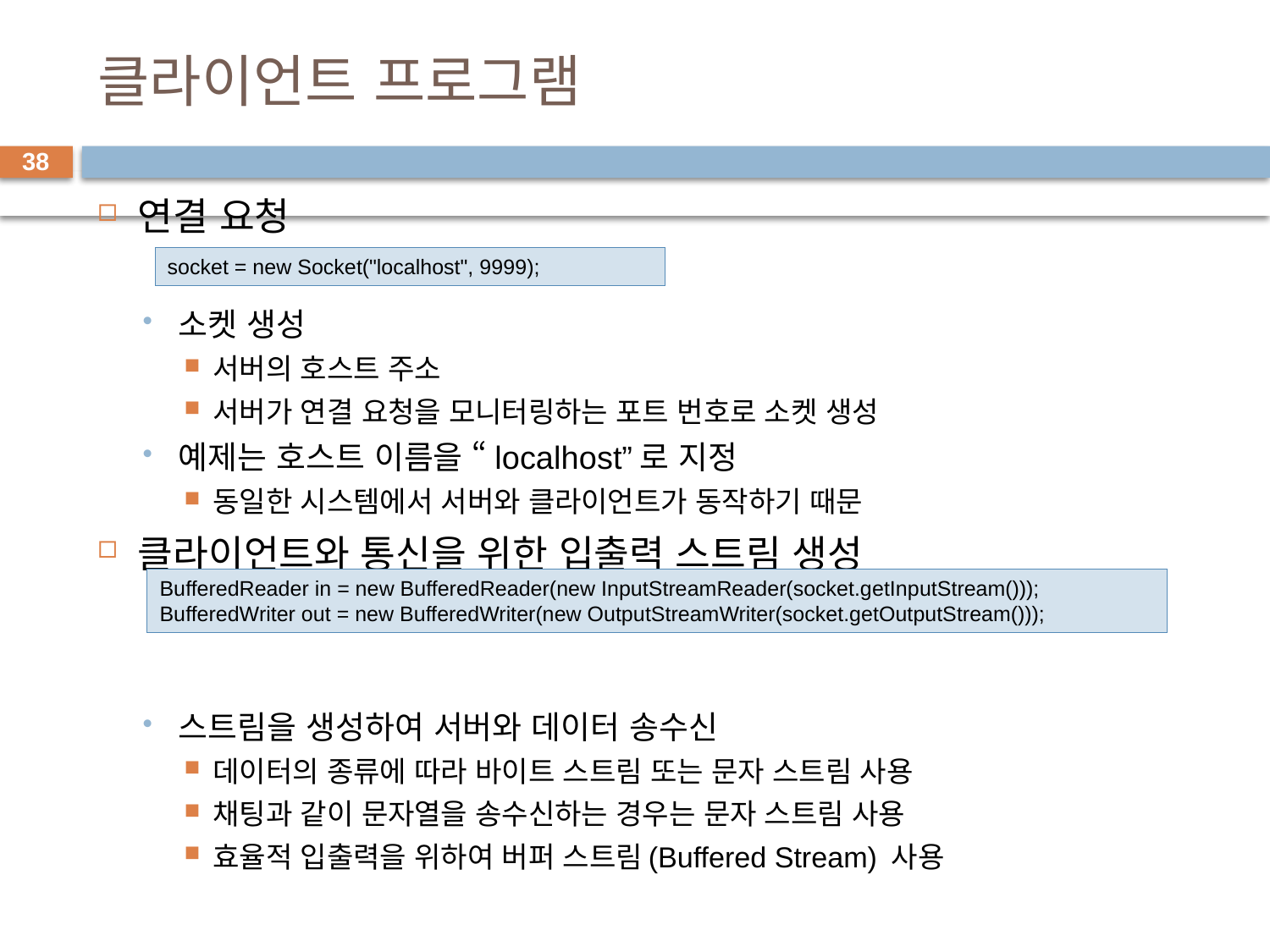

# 클라이언트 프로그램
38
연결 요청

소켓 생성
서버의 호스트 주소
서버가 연결 요청을 모니터링하는 포트 번호로 소켓 생성
예제는 호스트 이름을 “localhost”로 지정
동일한 시스템에서 서버와 클라이언트가 동작하기 때문
클라이언트와 통신을 위한 입출력 스트림 생성

스트림을 생성하여 서버와 데이터 송수신
데이터의 종류에 따라 바이트 스트림 또는 문자 스트림 사용
채팅과 같이 문자열을 송수신하는 경우는 문자 스트림 사용
효율적 입출력을 위하여 버퍼 스트림(Buffered Stream) 사용

socket = new Socket("localhost", 9999);
BufferedReader in = new BufferedReader(new InputStreamReader(socket.getInputStream()));
BufferedWriter out = new BufferedWriter(new OutputStreamWriter(socket.getOutputStream()));